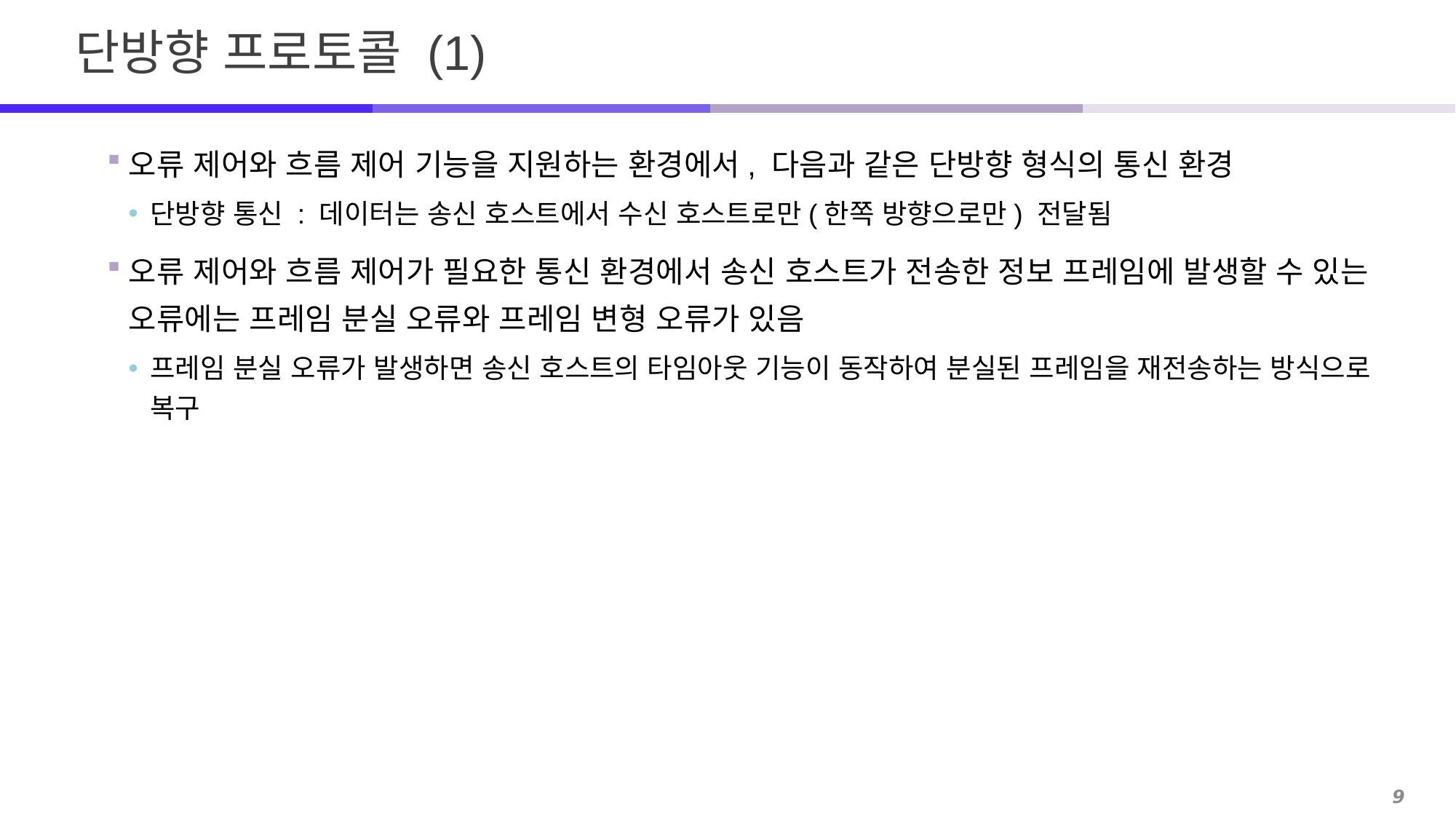

# 단방향 프로토콜 (1)
오류 제어와 흐름 제어 기능을 지원하는 환경에서, 다음과 같은 단방향 형식의 통신 환경
단방향 통신 : 데이터는 송신 호스트에서 수신 호스트로만(한쪽 방향으로만) 전달됨
오류 제어와 흐름 제어가 필요한 통신 환경에서 송신 호스트가 전송한 정보 프레임에 발생할 수 있는 오류에는 프레임 분실 오류와 프레임 변형 오류가 있음
프레임 분실 오류가 발생하면 송신 호스트의 타임아웃 기능이 동작하여 분실된 프레임을 재전송하는 방식으로 복구